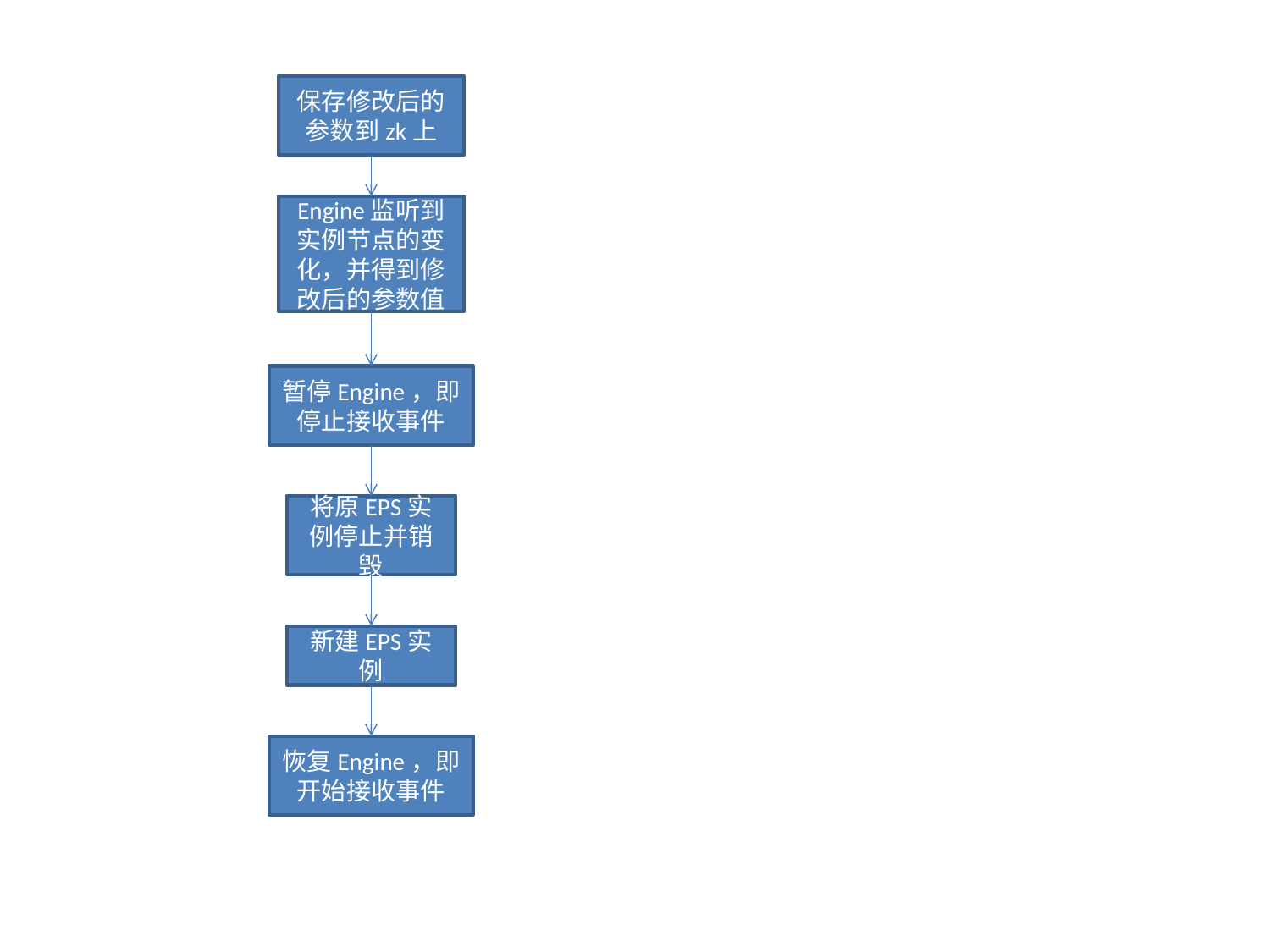

保存修改后的参数到zk上
Engine监听到实例节点的变化，并得到修改后的参数值
暂停Engine，即停止接收事件
将原EPS实例停止并销毁
新建EPS实例
恢复Engine，即开始接收事件